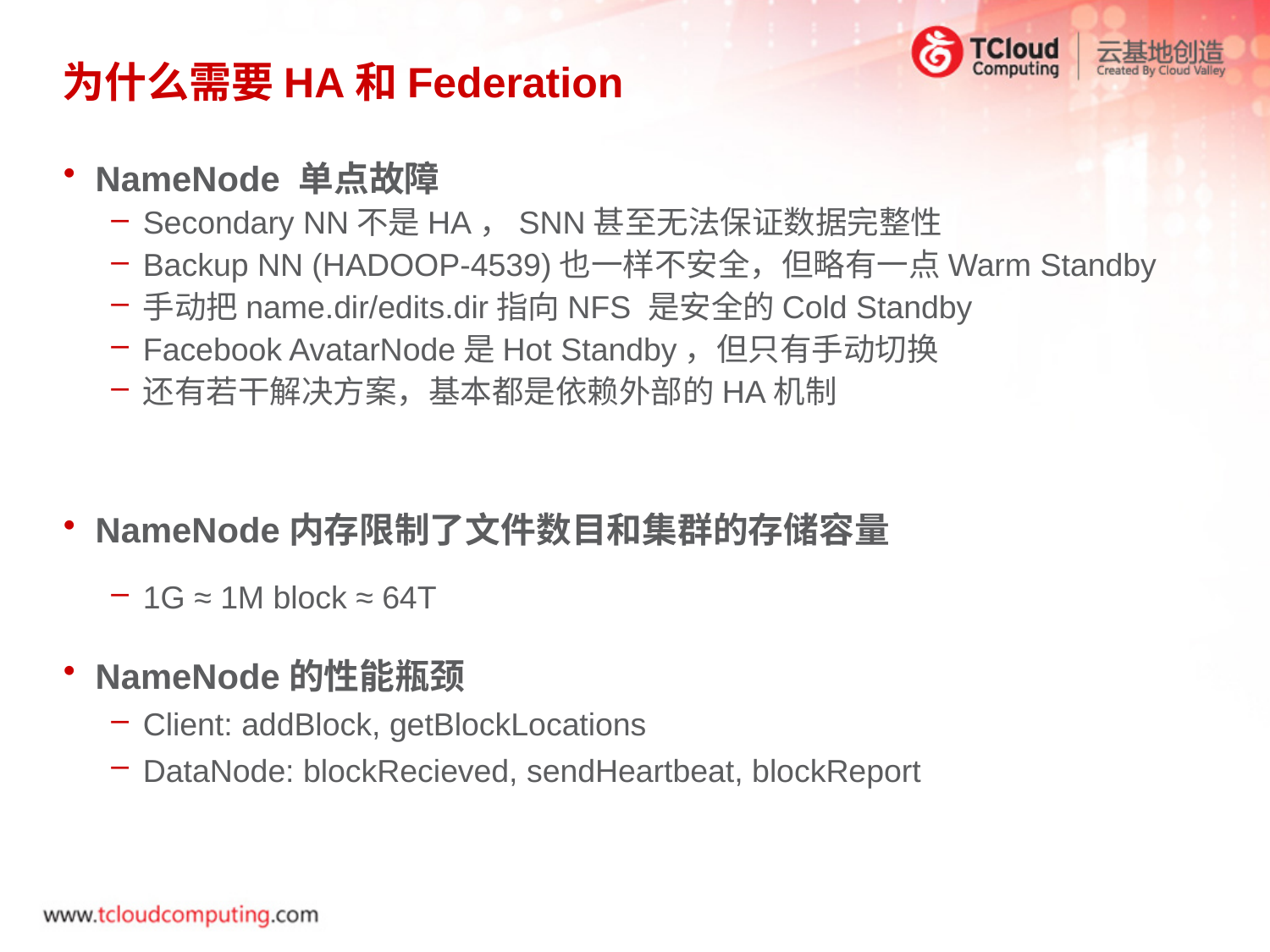

# 为什么需要HA和Federation
NameNode 单点故障
Secondary NN不是HA，SNN甚至无法保证数据完整性
Backup NN (HADOOP-4539)也一样不安全，但略有一点Warm Standby
手动把name.dir/edits.dir指向NFS 是安全的Cold Standby
Facebook AvatarNode是Hot Standby，但只有手动切换
还有若干解决方案，基本都是依赖外部的HA机制

NameNode内存限制了文件数目和集群的存储容量
1G ≈ 1M block ≈ 64T
NameNode的性能瓶颈
Client: addBlock, getBlockLocations
DataNode: blockRecieved, sendHeartbeat, blockReport